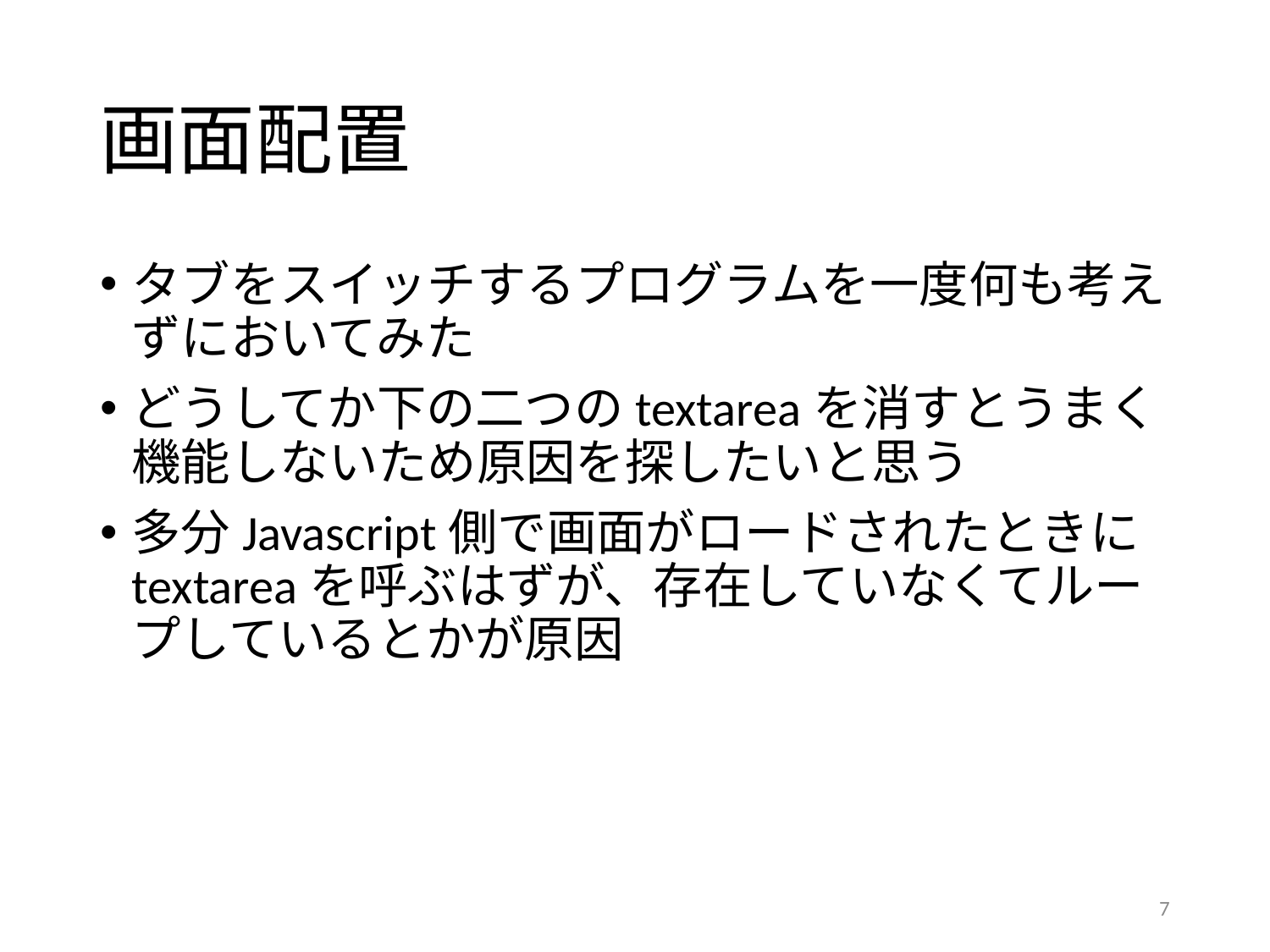

# 画面配置
タブをスイッチするプログラムを一度何も考えずにおいてみた
どうしてか下の二つのtextareaを消すとうまく機能しないため原因を探したいと思う
多分Javascript側で画面がロードされたときにtextareaを呼ぶはずが、存在していなくてループしているとかが原因

7